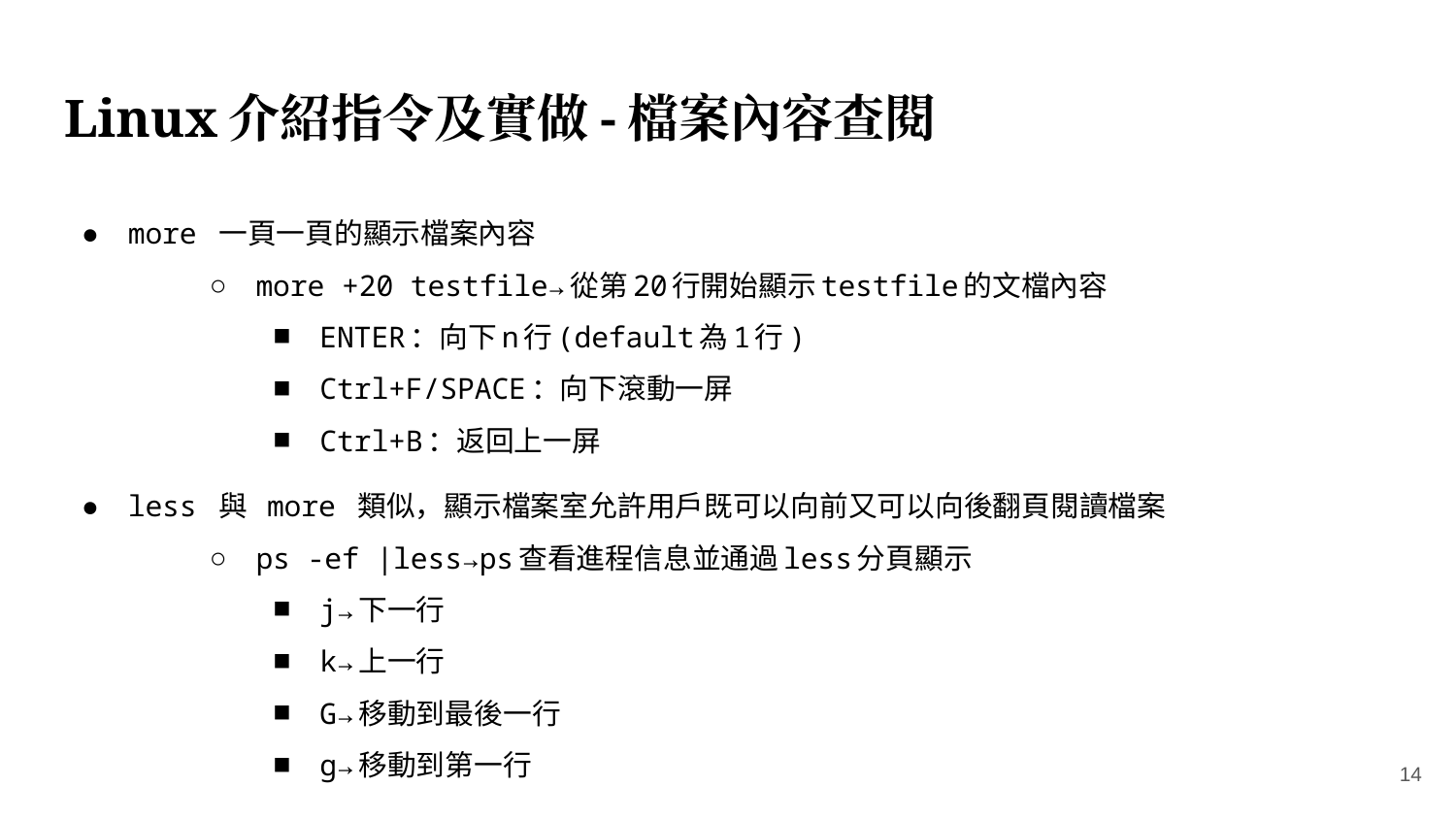

# Linux介紹指令及實做-檔案內容查閱

more 一頁一頁的顯示檔案內容
more +20 testfile→從第20行開始顯示testfile的文檔內容
ENTER：向下n行(default為1行)
Ctrl+F/SPACE：向下滾動一屏
Ctrl+B：返回上一屏
less 與 more 類似，顯示檔案室允許用戶既可以向前又可以向後翻頁閱讀檔案
ps -ef |less→ps查看進程信息並通過less分頁顯示
j→下一行
k→上一行
G→移動到最後一行
g→移動到第一行
14